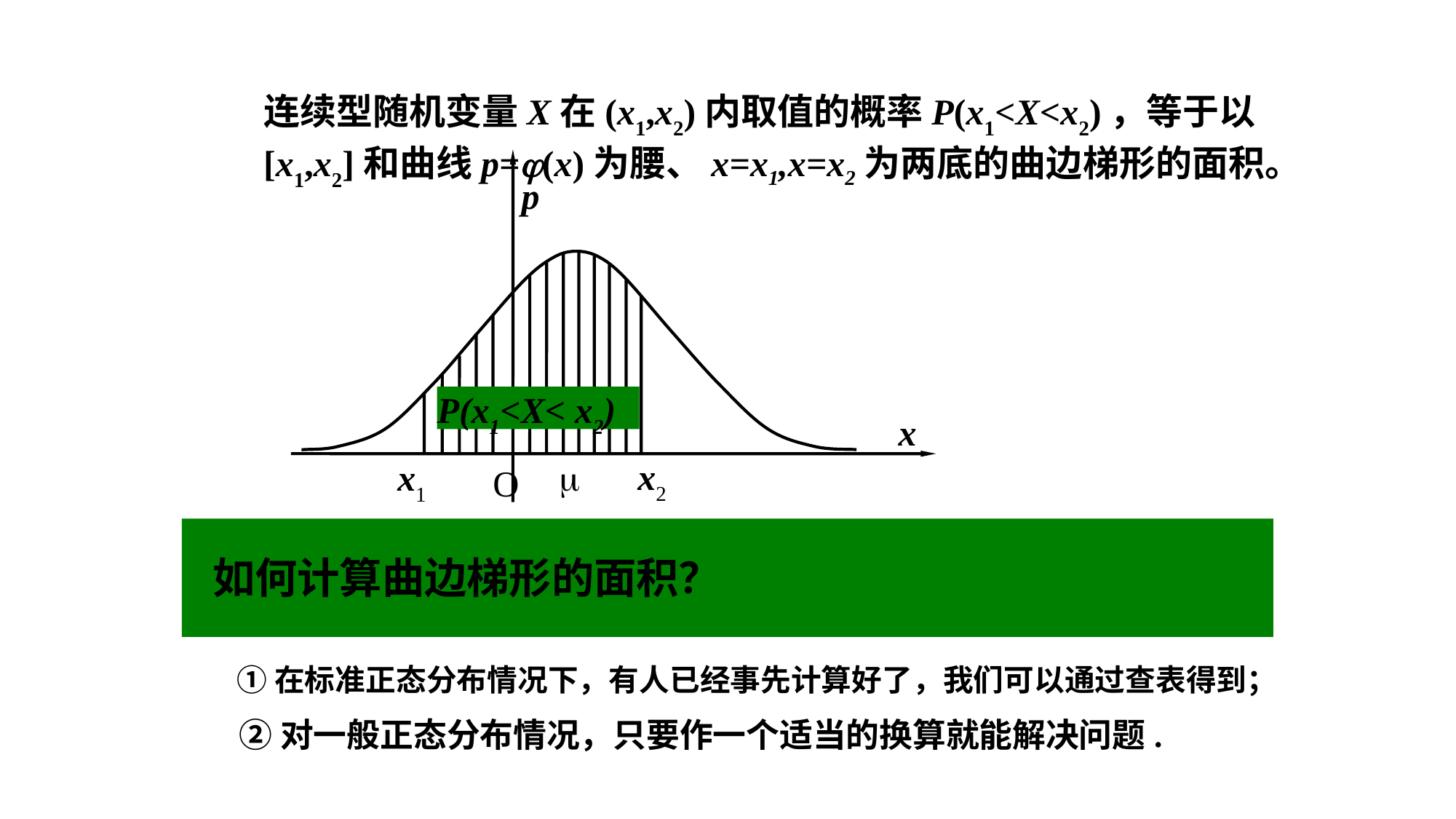

连续型随机变量X在(x1,x2)内取值的概率P(x1<X<x2)，等于以
[x1,x2]和曲线p=ϕ(x)为腰、x=x1,x=x2为两底的曲边梯形的面积。
p

P(x1<X< x2)

x

x2
x1
μ
O

如何计算曲边梯形的面积？
①在标准正态分布情况下，有人已经事先计算好了，我们可以通过查表得到；
②对一般正态分布情况，只要作一个适当的换算就能解决问题.